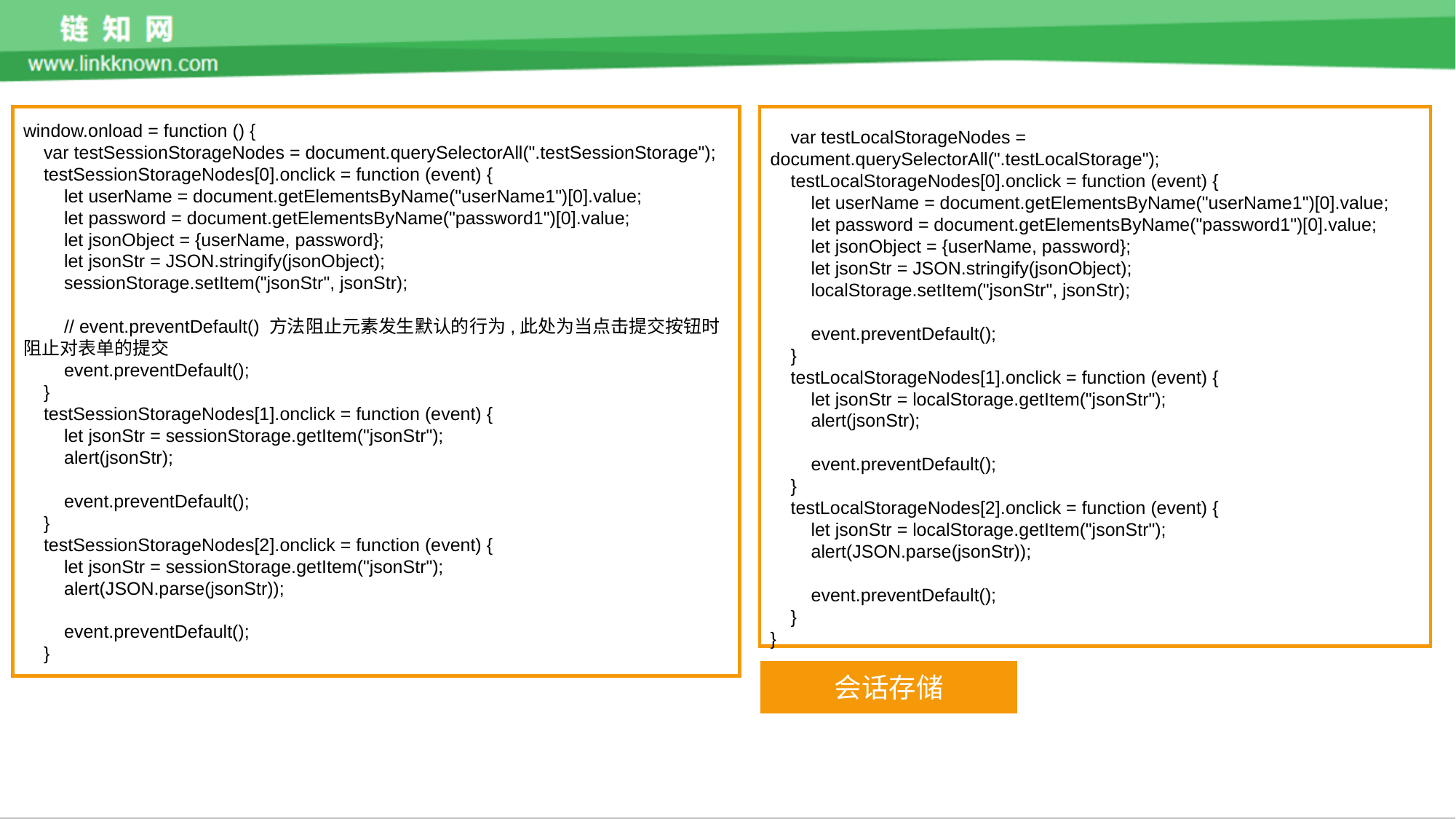

window.onload = function () {
    var testSessionStorageNodes = document.querySelectorAll(".testSessionStorage");
    testSessionStorageNodes[0].onclick = function (event) {
        let userName = document.getElementsByName("userName1")[0].value;
        let password = document.getElementsByName("password1")[0].value;
        let jsonObject = {userName, password};
        let jsonStr = JSON.stringify(jsonObject);
        sessionStorage.setItem("jsonStr", jsonStr);

        // event.preventDefault() 方法阻止元素发生默认的行为,此处为当点击提交按钮时阻止对表单的提交
        event.preventDefault();
    }
    testSessionStorageNodes[1].onclick = function (event) {
        let jsonStr = sessionStorage.getItem("jsonStr");
        alert(jsonStr);

        event.preventDefault();
    }
    testSessionStorageNodes[2].onclick = function (event) {
        let jsonStr = sessionStorage.getItem("jsonStr");
        alert(JSON.parse(jsonStr));

        event.preventDefault();
    }

    var testLocalStorageNodes = document.querySelectorAll(".testLocalStorage");
    testLocalStorageNodes[0].onclick = function (event) {
        let userName = document.getElementsByName("userName1")[0].value;
        let password = document.getElementsByName("password1")[0].value;
        let jsonObject = {userName, password};
        let jsonStr = JSON.stringify(jsonObject);
        localStorage.setItem("jsonStr", jsonStr);

        event.preventDefault();
    }
    testLocalStorageNodes[1].onclick = function (event) {
        let jsonStr = localStorage.getItem("jsonStr");
        alert(jsonStr);

        event.preventDefault();
    }
    testLocalStorageNodes[2].onclick = function (event) {
        let jsonStr = localStorage.getItem("jsonStr");
        alert(JSON.parse(jsonStr));

        event.preventDefault();
    }
}
会话存储